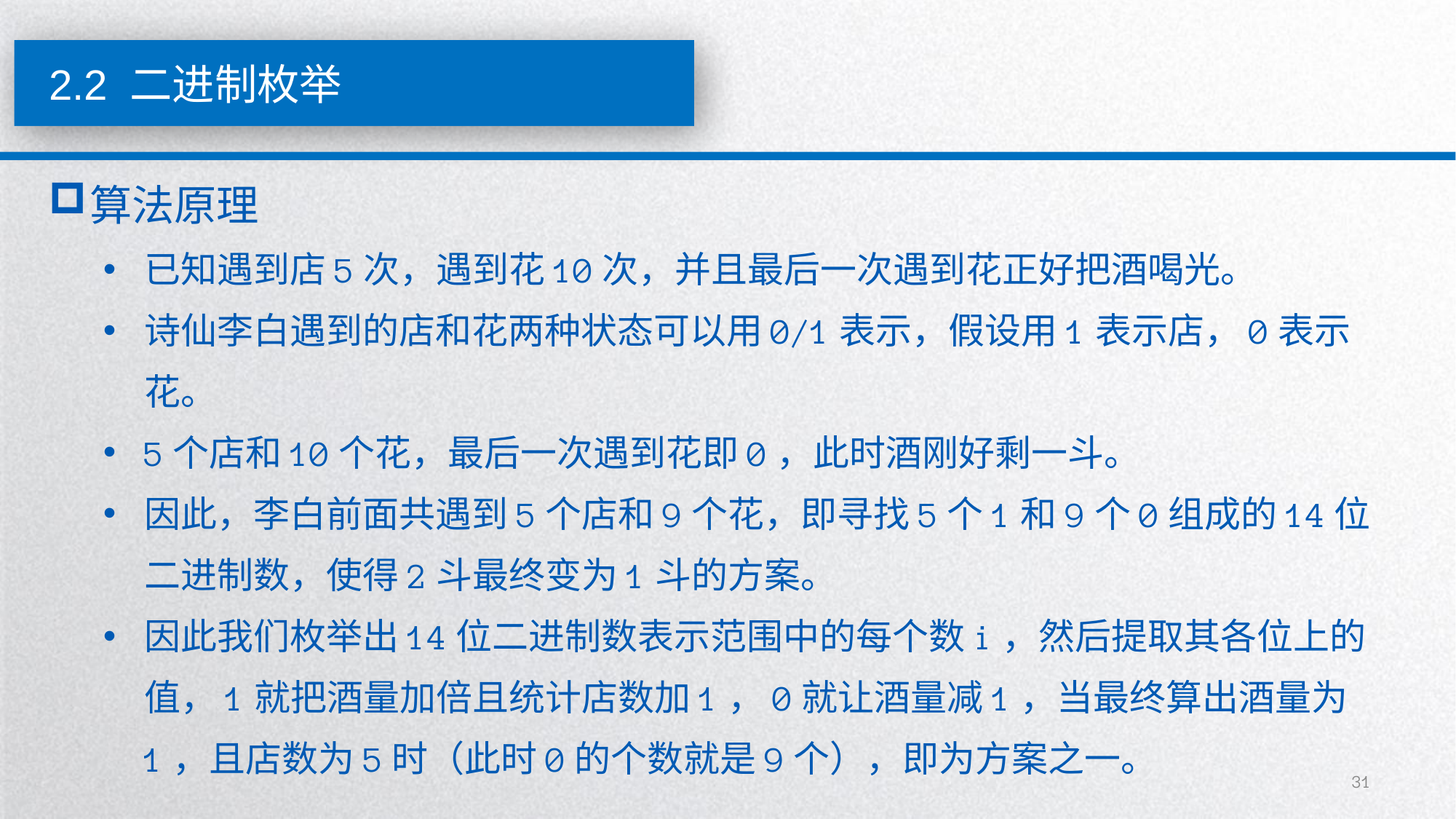

2.2 二进制枚举
算法原理
已知遇到店5次，遇到花10次，并且最后一次遇到花正好把酒喝光。
诗仙李白遇到的店和花两种状态可以用0/1表示，假设用1表示店，0表示花。
5个店和10个花，最后一次遇到花即0，此时酒刚好剩一斗。
因此，李白前面共遇到5个店和9个花，即寻找5个1和9个0组成的14位二进制数，使得2斗最终变为1斗的方案。
因此我们枚举出14位二进制数表示范围中的每个数i，然后提取其各位上的值，1就把酒量加倍且统计店数加1，0就让酒量减1，当最终算出酒量为1，且店数为5时（此时0的个数就是9个），即为方案之一。
31